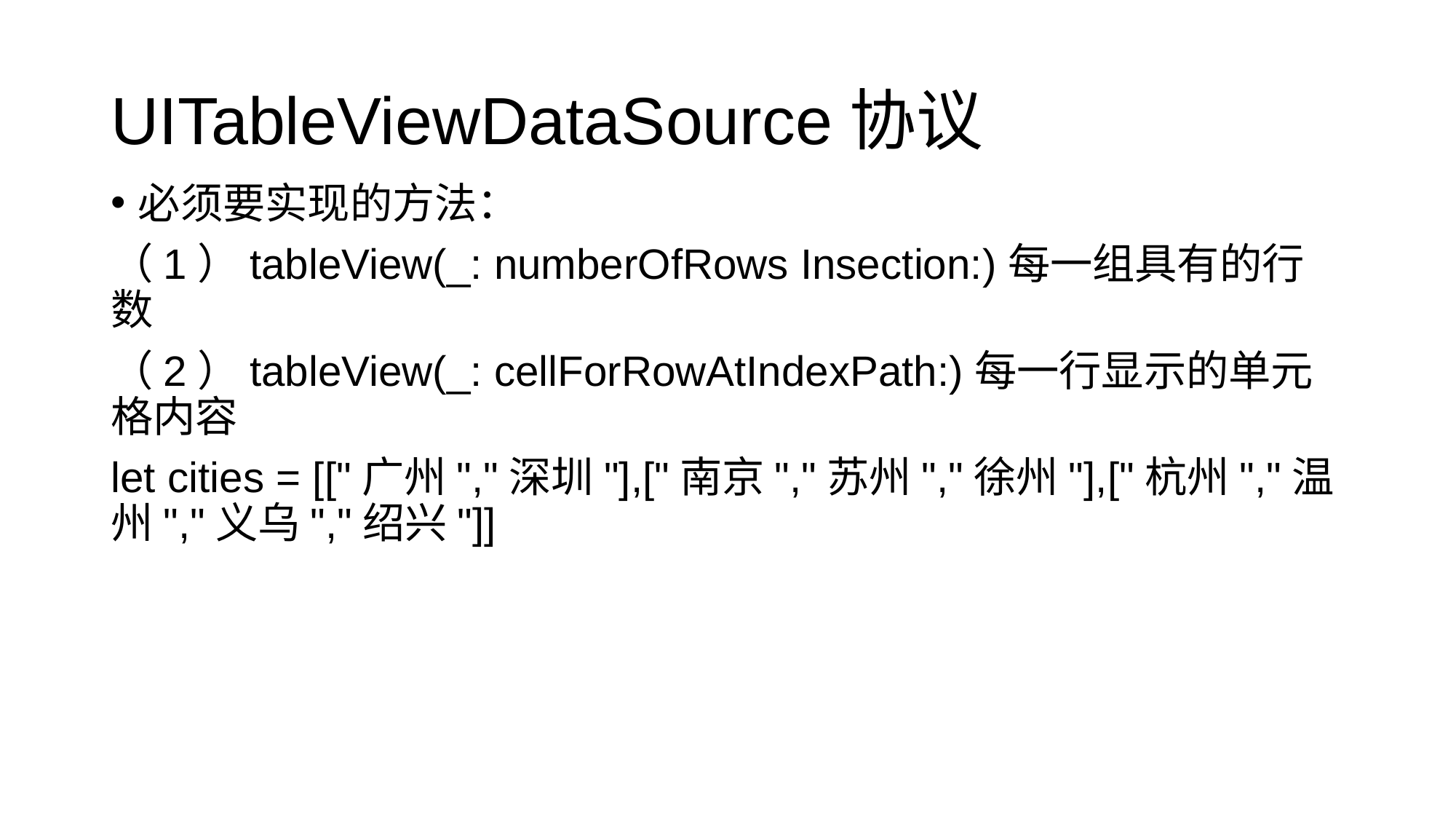

# UITableViewDataSource协议
必须要实现的方法：
（1）tableView(_: numberOfRows Insection:)每一组具有的行数
（2）tableView(_: cellForRowAtIndexPath:)每一行显示的单元格内容
let cities = [["广州","深圳"],["南京","苏州","徐州"],["杭州","温州","义乌","绍兴"]]